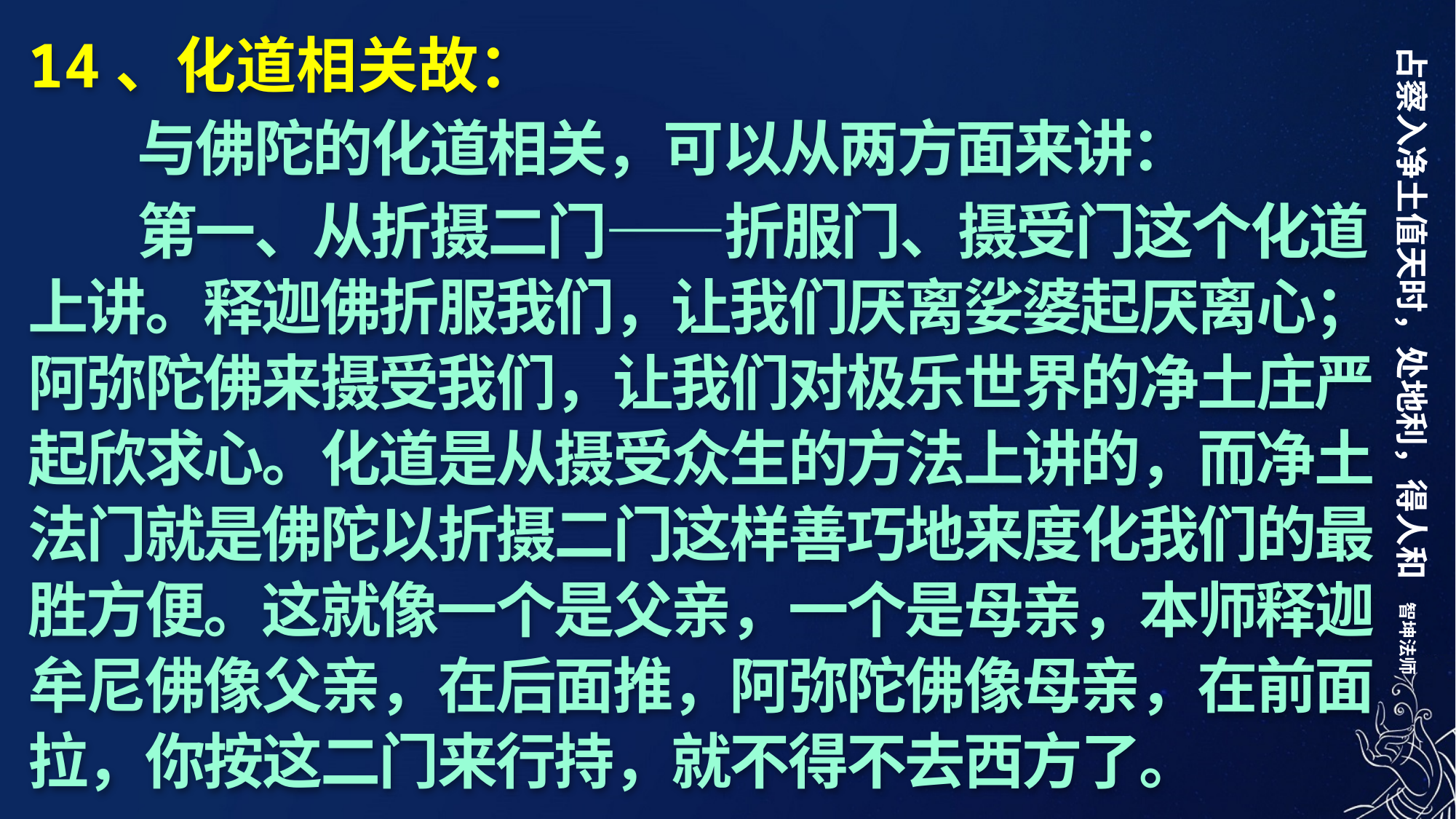

14、化道相关故：
	与佛陀的化道相关，可以从两方面来讲：
	第一、从折摄二门——折服门、摄受门这个化道上讲。释迦佛折服我们，让我们厌离娑婆起厌离心；阿弥陀佛来摄受我们，让我们对极乐世界的净土庄严起欣求心。化道是从摄受众生的方法上讲的，而净土法门就是佛陀以折摄二门这样善巧地来度化我们的最胜方便。这就像一个是父亲，一个是母亲，本师释迦牟尼佛像父亲，在后面推，阿弥陀佛像母亲，在前面拉，你按这二门来行持，就不得不去西方了。